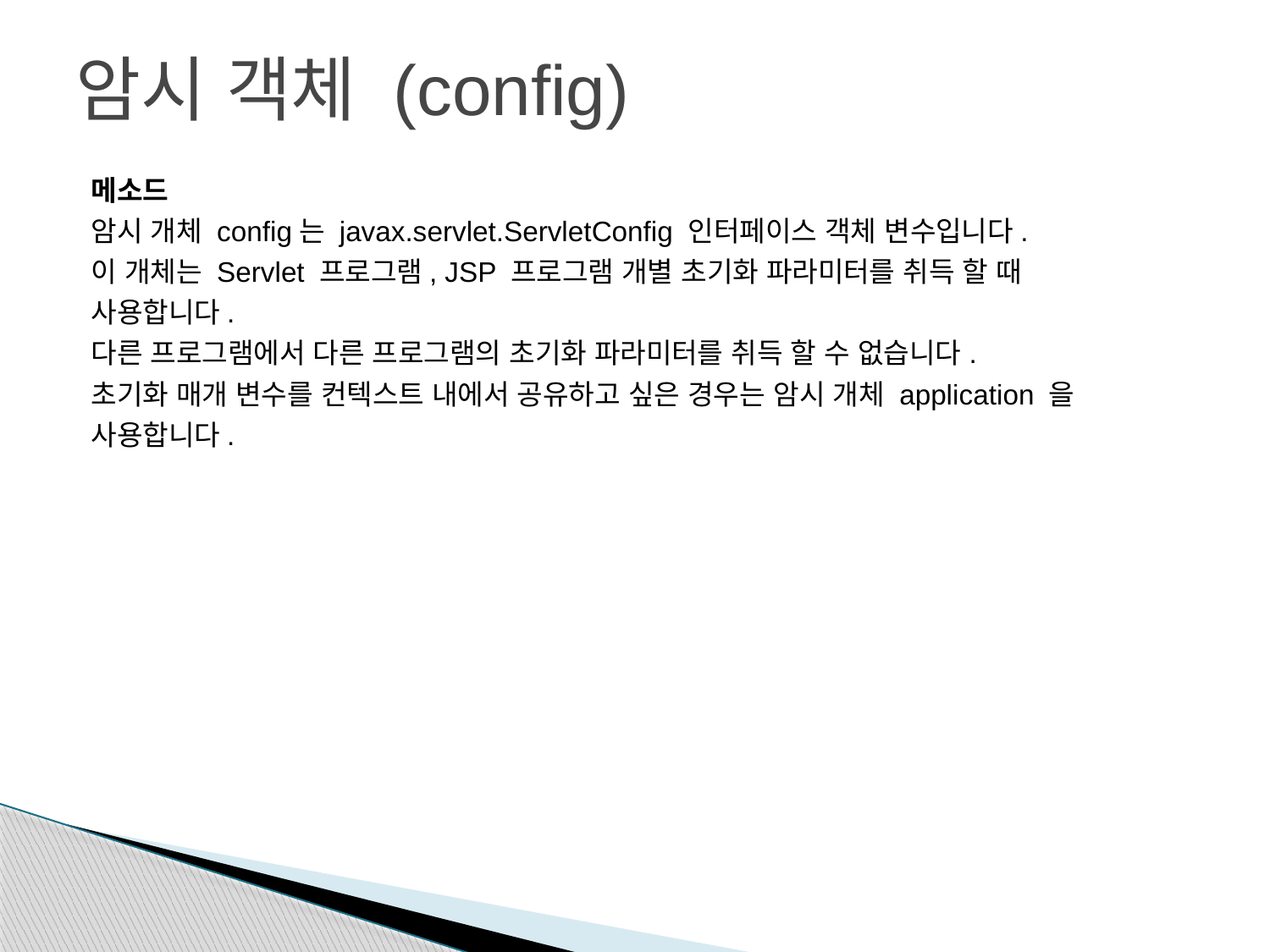

# 암시 객체 (config)
메소드
암시 개체 config는 javax.servlet.ServletConfig 인터페이스 객체 변수입니다.
이 개체는 Servlet 프로그램, JSP 프로그램 개별 초기화 파라미터를 취득 할 때
사용합니다.
다른 프로그램에서 다른 프로그램의 초기화 파라미터를 취득 할 수 없습니다.
초기화 매개 변수를 컨텍스트 내에서 공유하고 싶은 경우는 암시 개체 application 을
사용합니다.